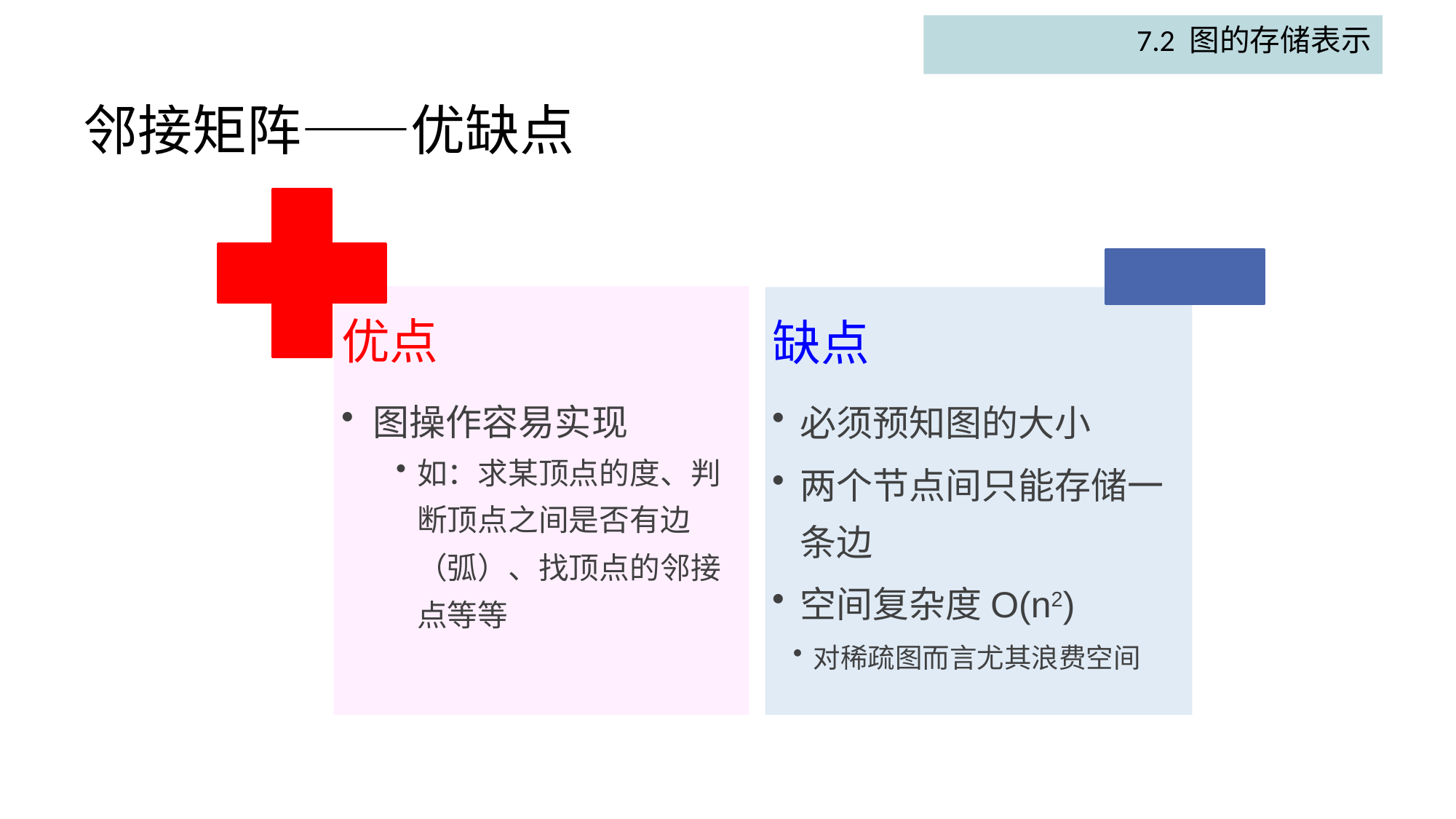

7.2 图的存储表示
# 邻接矩阵——优缺点

优点
图操作容易实现
如：求某顶点的度、判断顶点之间是否有边（弧）、找顶点的邻接点等等
缺点
必须预知图的大小
两个节点间只能存储一条边
空间复杂度O(n2)
对稀疏图而言尤其浪费空间